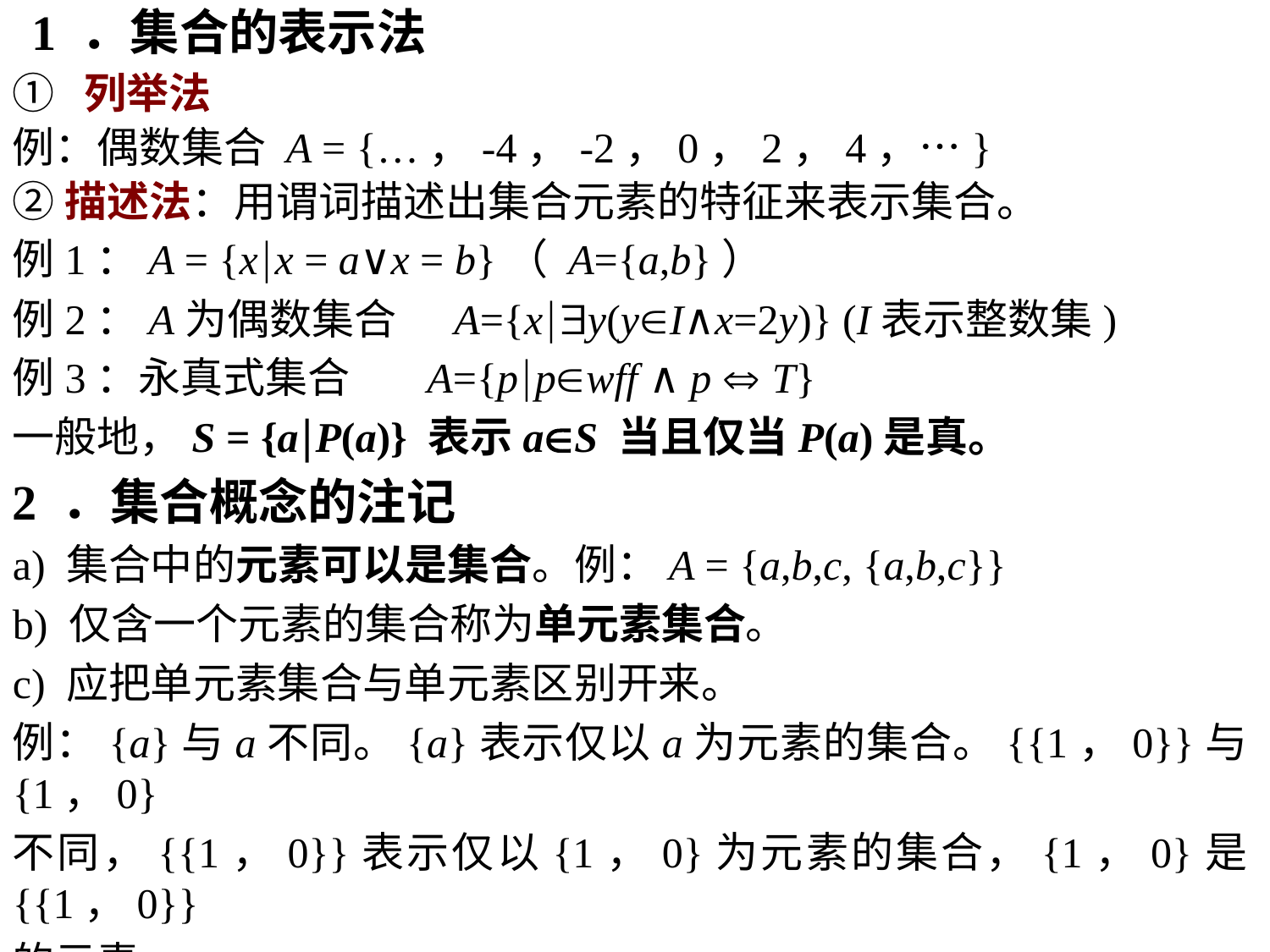

1 ．集合的表示法
①  列举法
例：偶数集合 A = {…，-4，-2，0，2，4，…}
②描述法：用谓词描述出集合元素的特征来表示集合。
例1：A = {x|x = a∨x = b}（ A={a,b}）
例2：A为偶数集合     A={x|∃y(y∈I∧x=2y)} (I表示整数集)
例3：永真式集合       A={p|p∈wff ∧ p ⇔ T}
一般地，S = {a|P(a)} 表示a∈S 当且仅当P(a)是真。
2 ．集合概念的注记
a) 集合中的元素可以是集合。例：A = {a,b,c, {a,b,c}}
b) 仅含一个元素的集合称为单元素集合。
c) 应把单元素集合与单元素区别开来。
例：{a}与a不同。{a}表示仅以a为元素的集合。{{1，0}}与{1，0}
不同，{{1，0}}表示仅以{1，0}为元素的集合，{1，0}是{{1，0}}
的元素。